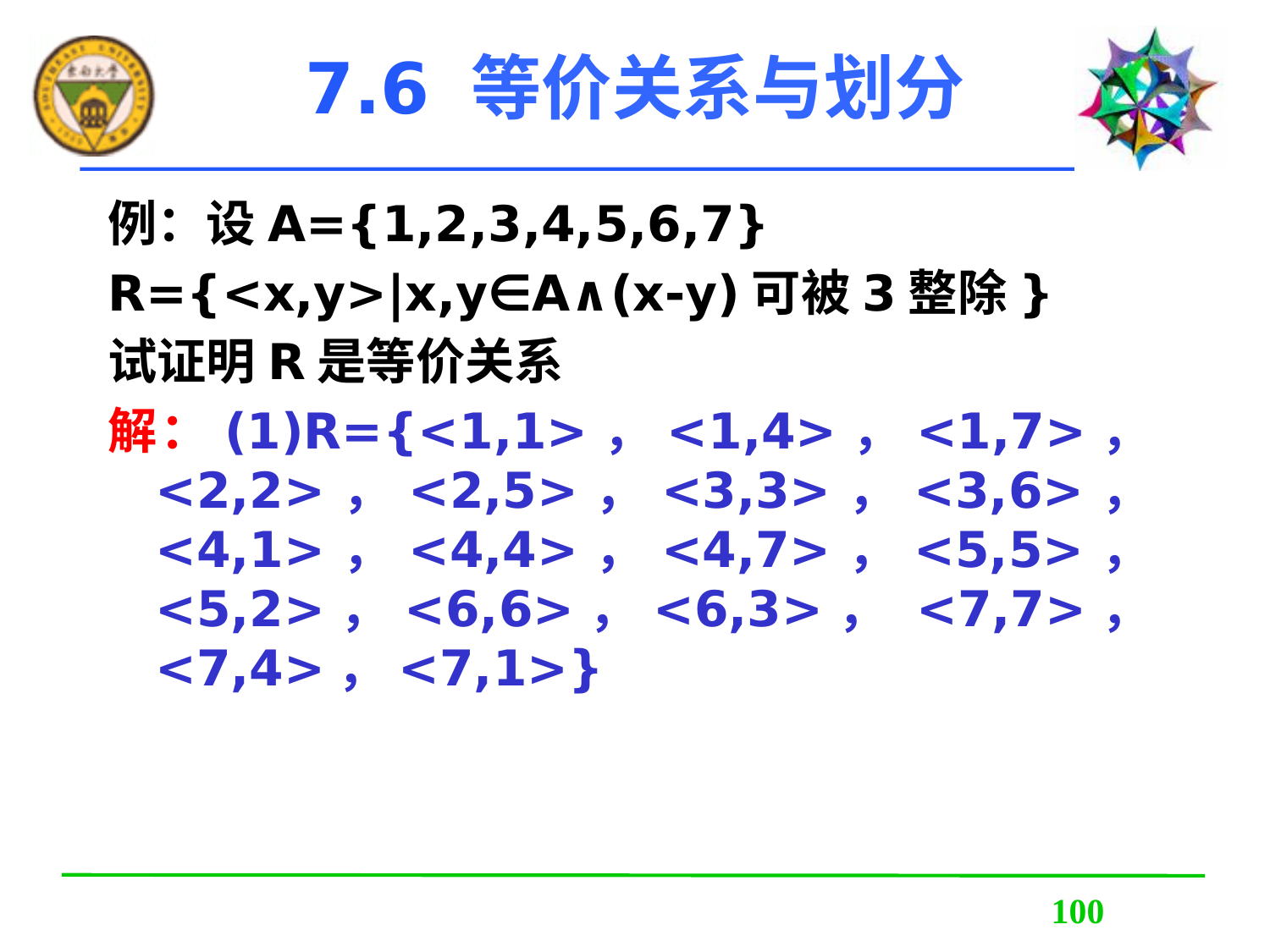

# 7.6 等价关系与划分
例：设A={1,2,3,4,5,6,7}
R={<x,y>|x,y∈A∧(x-y)可被3整除}
试证明R是等价关系
解：(1)R={<1,1>，<1,4>，<1,7>，<2,2>，<2,5>，<3,3>，<3,6>，<4,1>，<4,4>，<4,7>，<5,5>，<5,2>，<6,6>，<6,3>， <7,7>，<7,4>，<7,1>}